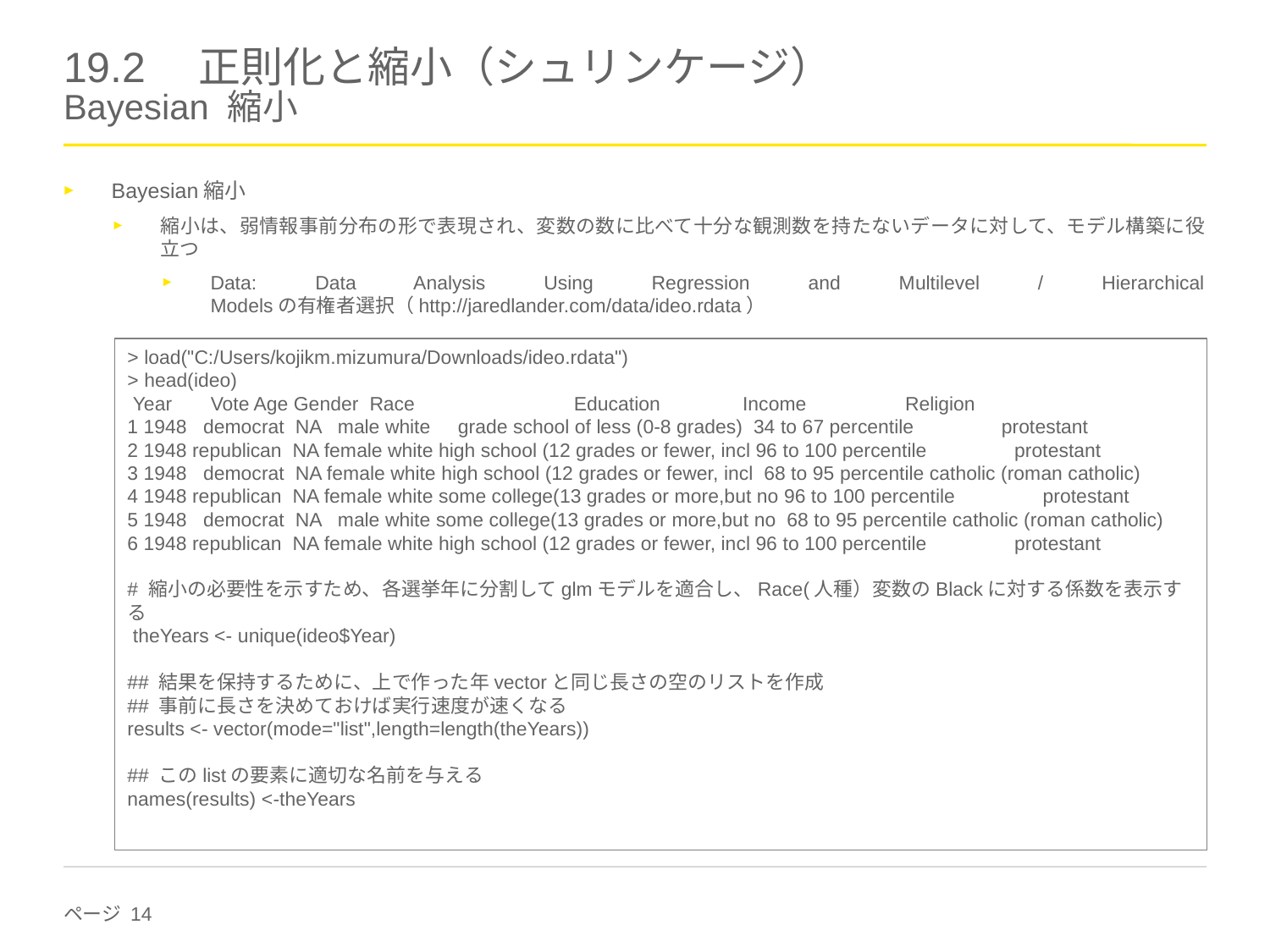

# 19.2　正則化と縮小（シュリンケージ） Bayesian 縮小
Bayesian縮小
縮小は、弱情報事前分布の形で表現され、変数の数に比べて十分な観測数を持たないデータに対して、モデル構築に役立つ
Data: Data Analysis Using Regression and Multilevel / Hierarchical Modelsの有権者選択（http://jaredlander.com/data/ideo.rdata）

> load("C:/Users/kojikm.mizumura/Downloads/ideo.rdata")
> head(ideo)
 Year       Vote Age Gender  Race                             Education               Income                  Religion
1 1948   democrat  NA   male white     grade school of less (0-8 grades)  34 to 67 percentile                protestant
2 1948 republican  NA female white high school (12 grades or fewer, incl 96 to 100 percentile                protestant
3 1948   democrat  NA female white high school (12 grades or fewer, incl  68 to 95 percentile catholic (roman catholic)
4 1948 republican  NA female white some college(13 grades or more,but no 96 to 100 percentile                protestant
5 1948   democrat  NA   male white some college(13 grades or more,but no  68 to 95 percentile catholic (roman catholic)
6 1948 republican  NA female white high school (12 grades or fewer, incl 96 to 100 percentile                protestant

# 縮小の必要性を示すため、各選挙年に分割してglmモデルを適合し、Race(人種）変数のBlackに対する係数を表示する
 theYears <- unique(ideo$Year)

## 結果を保持するために、上で作った年vectorと同じ長さの空のリストを作成
## 事前に長さを決めておけば実行速度が速くなる
results <- vector(mode="list",length=length(theYears))

## このlistの要素に適切な名前を与える
names(results) <-theYears